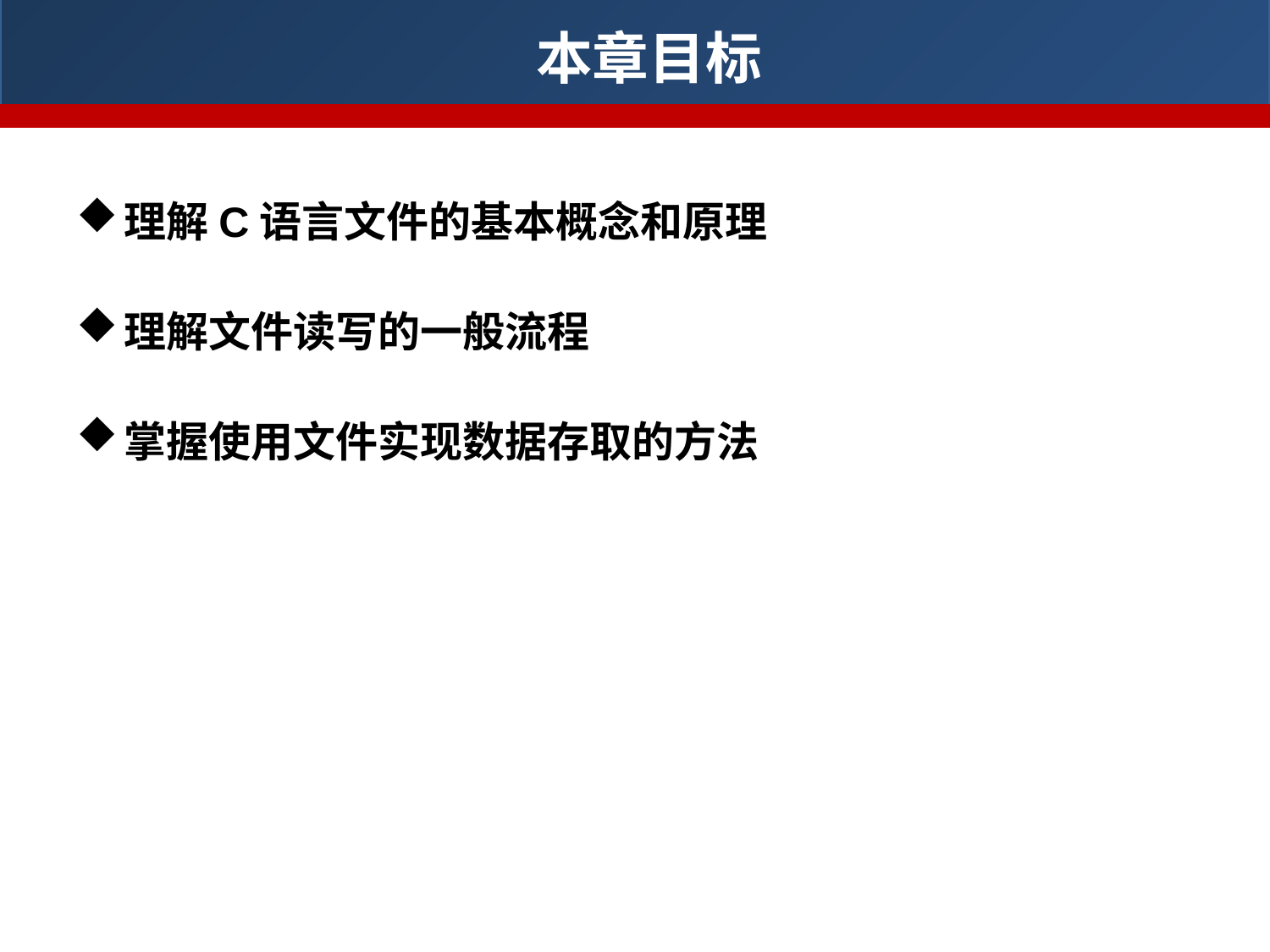

本章目标
理解C语言文件的基本概念和原理
理解文件读写的一般流程
掌握使用文件实现数据存取的方法